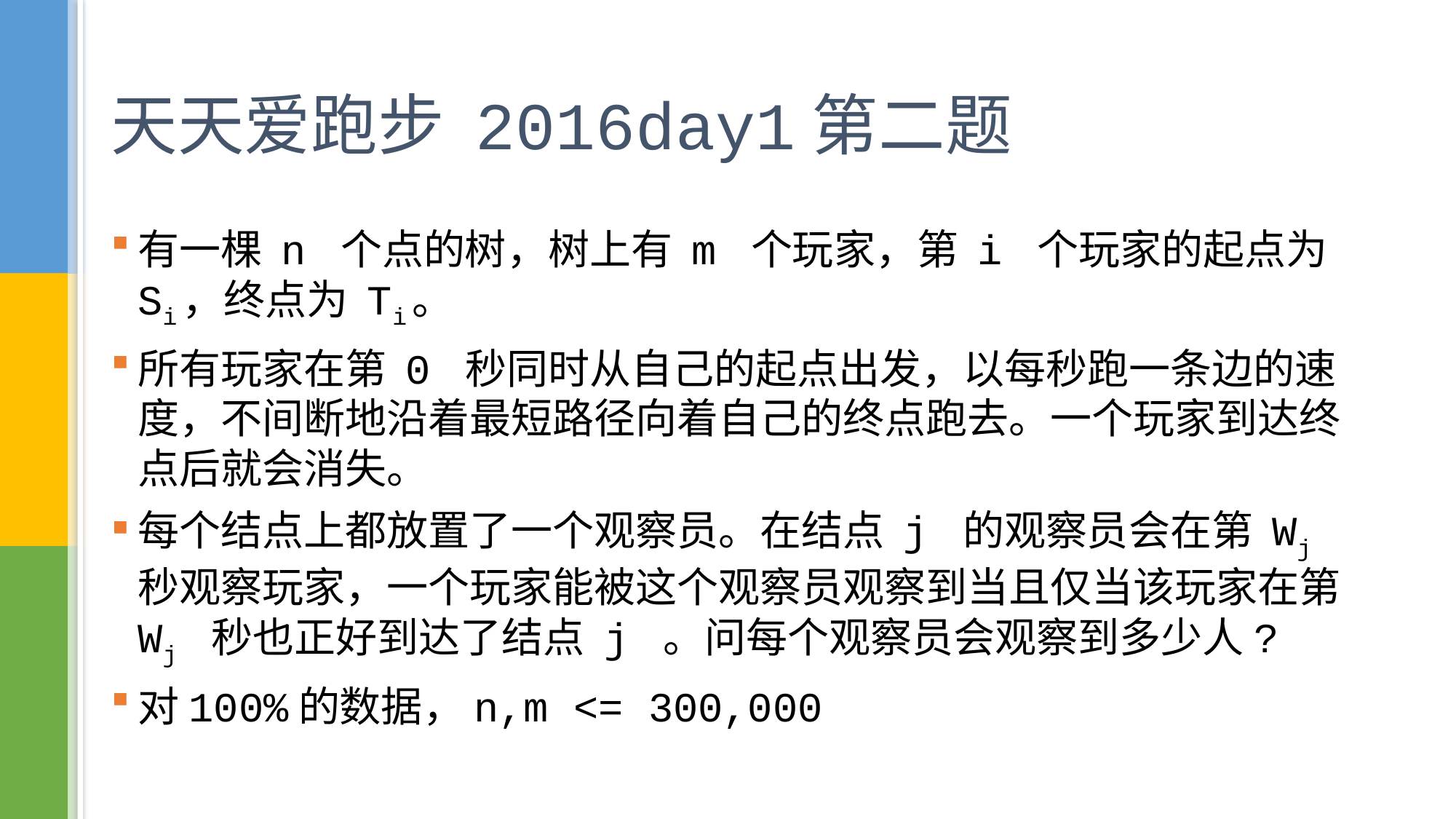

# 天天爱跑步 2016day1第二题
有一棵 n 个点的树，树上有 m 个玩家，第 i 个玩家的起点为 Si，终点为 Ti。
所有玩家在第 0 秒同时从自己的起点出发，以每秒跑一条边的速度，不间断地沿着最短路径向着自己的终点跑去。一个玩家到达终点后就会消失。
每个结点上都放置了一个观察员。在结点 j 的观察员会在第 Wj 秒观察玩家，一个玩家能被这个观察员观察到当且仅当该玩家在第 Wj 秒也正好到达了结点 j 。问每个观察员会观察到多少人?
对100%的数据，n,m <= 300,000